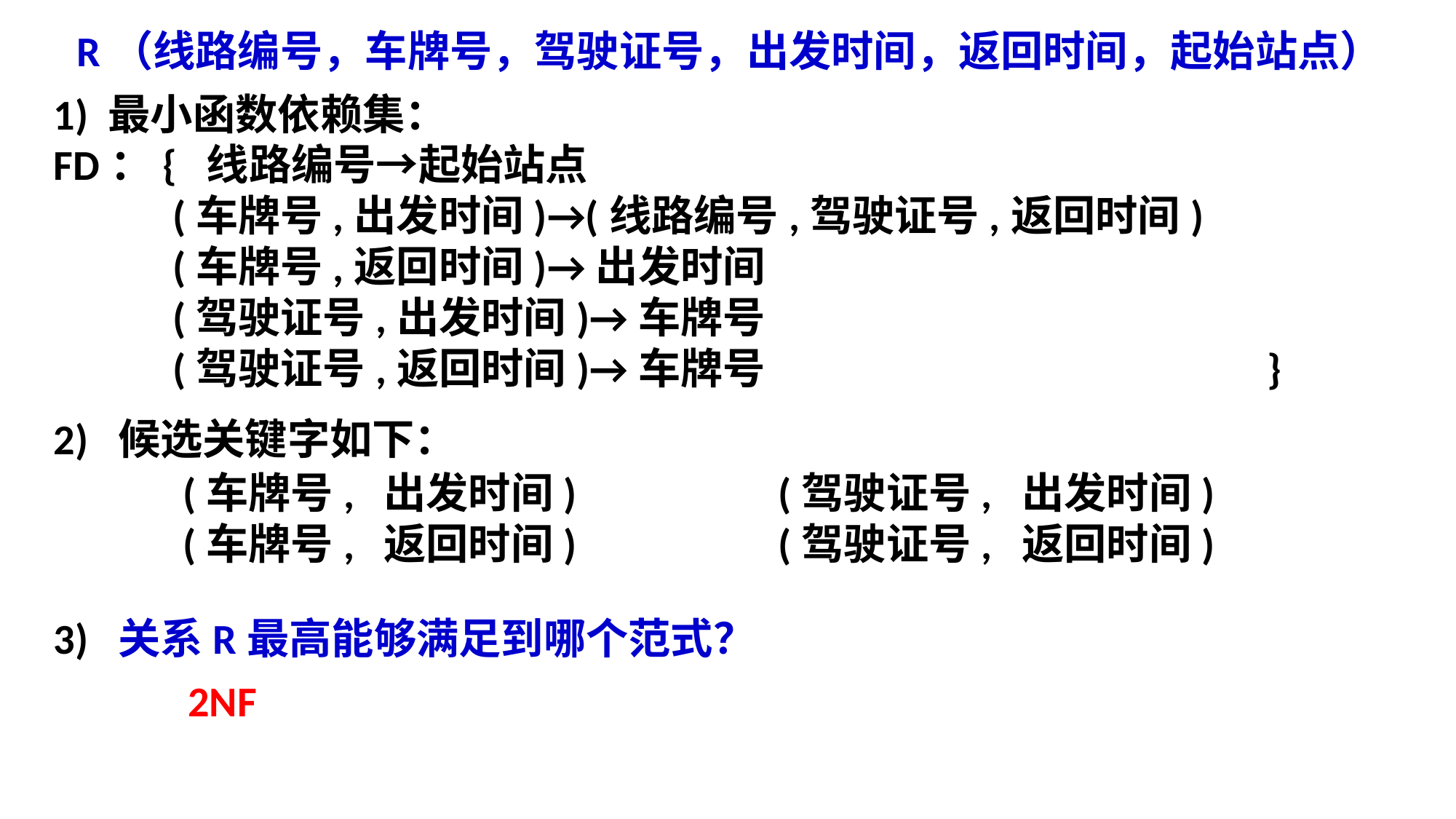

R（线路编号，车牌号，驾驶证号，出发时间，返回时间，起始站点）
1) 最小函数依赖集：
FD：{  线路编号→起始站点
 (车牌号,出发时间)→(线路编号,驾驶证号,返回时间)
 (车牌号,返回时间)→出发时间
 (驾驶证号,出发时间)→车牌号
 (驾驶证号,返回时间)→车牌号                                                   }
2)  候选关键字如下：
(车牌号,  出发时间)
(车牌号,  返回时间)
(驾驶证号,  出发时间)
(驾驶证号,  返回时间)
3)  关系R最高能够满足到哪个范式？
2NF